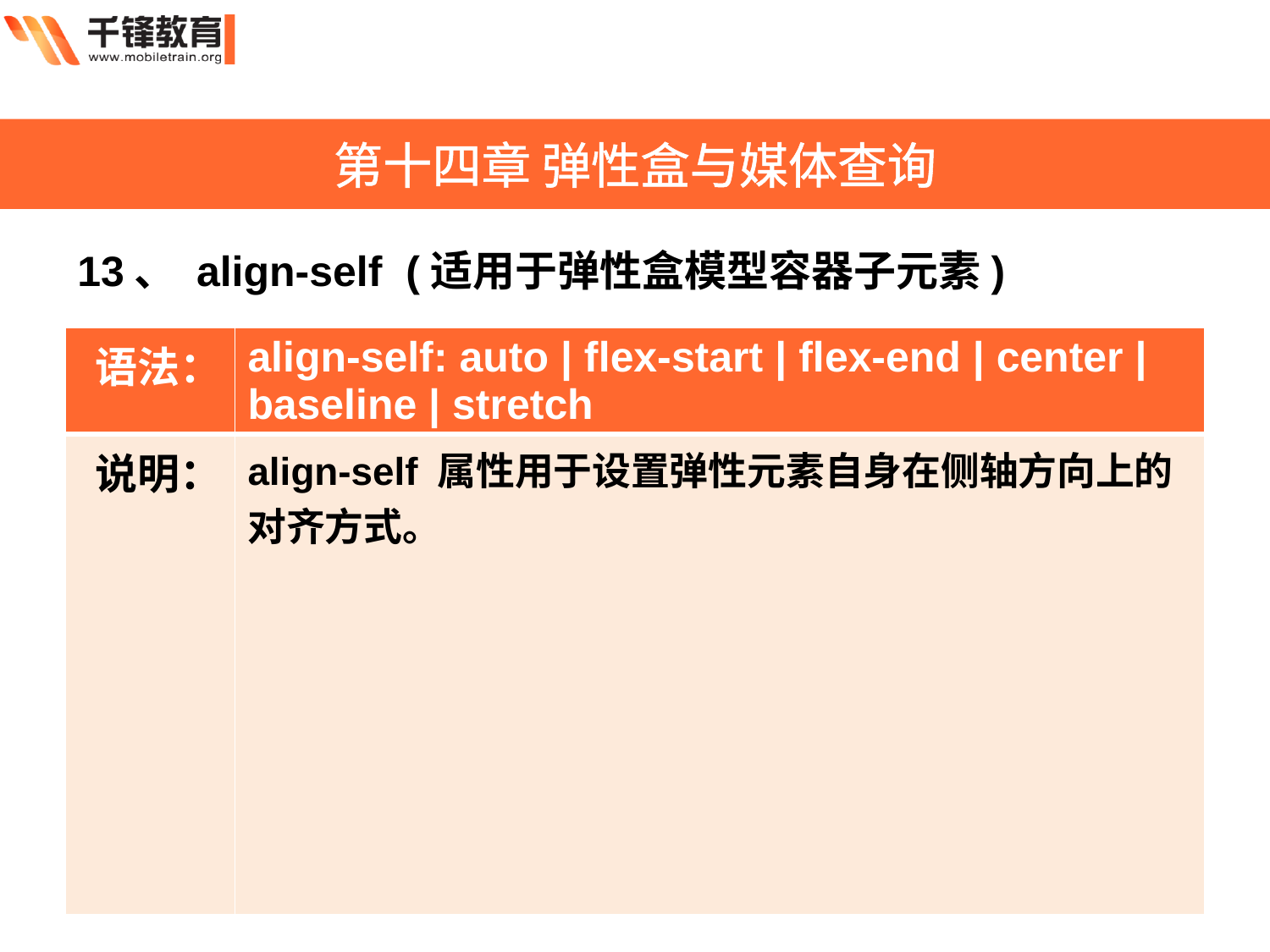

第十四章 弹性盒与媒体查询
13、 align-self  (适用于弹性盒模型容器子元素)

| 语法： | align-self: auto | flex-start | flex-end | center | baseline | stretch |
| --- | --- |
| 说明： | align-self 属性用于设置弹性元素自身在侧轴方向上的对齐方式。 |